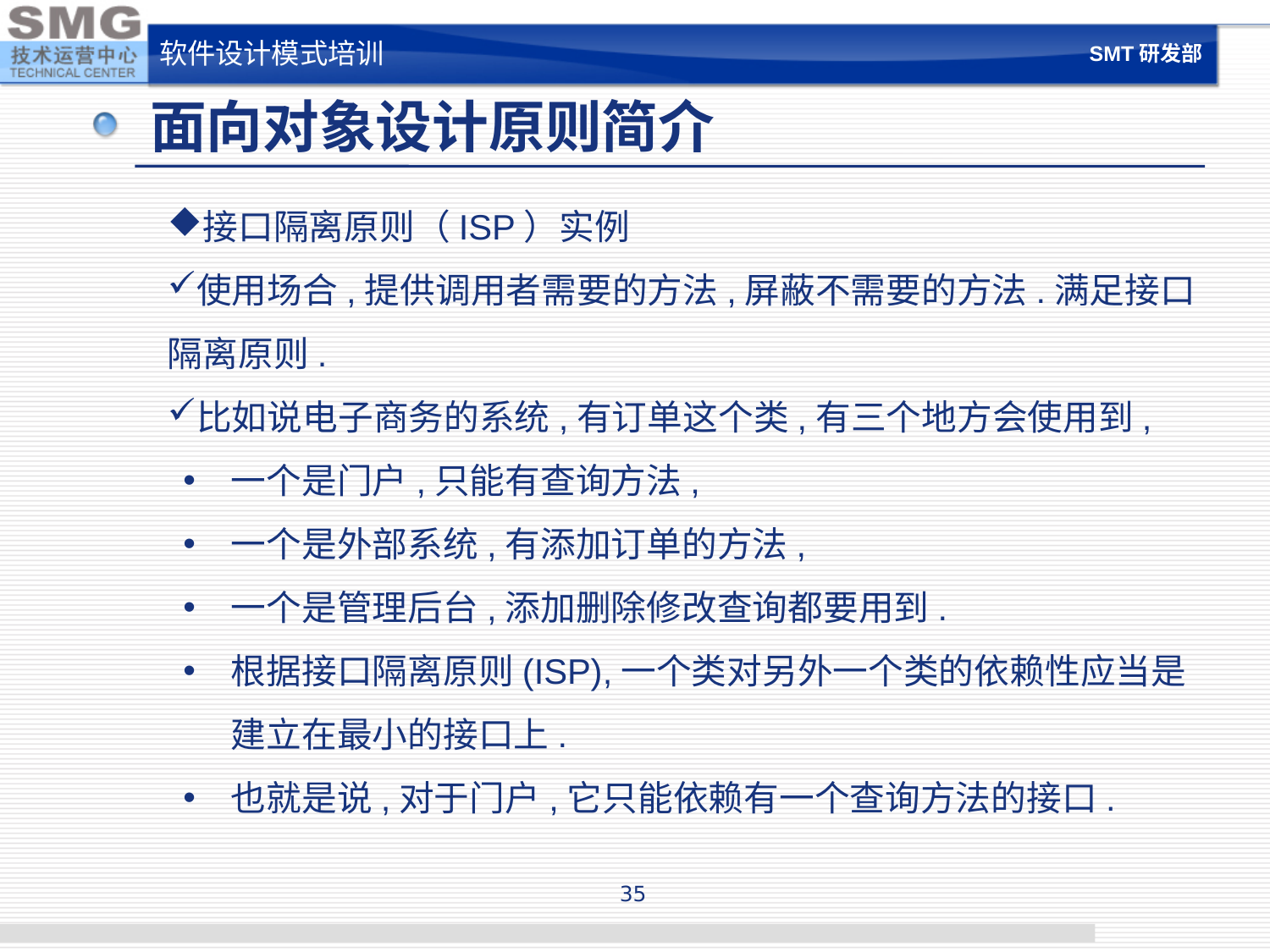

SMT研发部
软件设计模式培训
# 面向对象设计原则简介
接口隔离原则（ISP）实例
使用场合,提供调用者需要的方法,屏蔽不需要的方法.满足接口隔离原则.
比如说电子商务的系统,有订单这个类,有三个地方会使用到,
一个是门户,只能有查询方法,
一个是外部系统,有添加订单的方法,
一个是管理后台,添加删除修改查询都要用到.
根据接口隔离原则(ISP),一个类对另外一个类的依赖性应当是建立在最小的接口上.
也就是说,对于门户,它只能依赖有一个查询方法的接口.

35